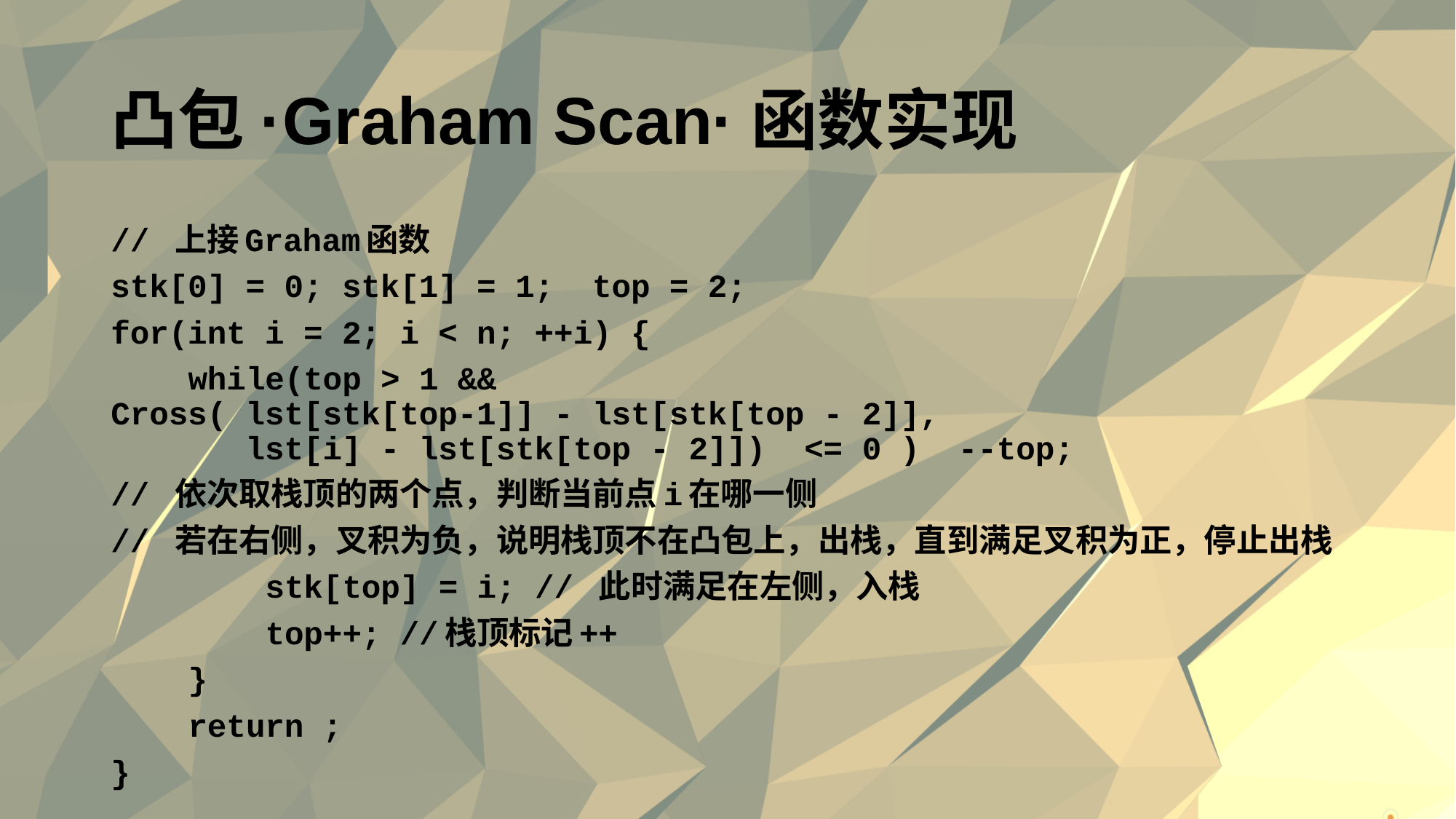

# 凸包·Graham Scan·函数实现
// 上接Graham函数
stk[0] = 0; stk[1] = 1;  top = 2;
for(int i = 2; i < n; ++i) {
    while(top > 1 &&
Cross( lst[stk[top-1]] - lst[stk[top - 2]],
       lst[i] - lst[stk[top - 2]])  <= 0 )  --top;
// 依次取栈顶的两个点，判断当前点i在哪一侧
// 若在右侧，叉积为负，说明栈顶不在凸包上，出栈，直到满足叉积为正，停止出栈
        stk[top] = i; // 此时满足在左侧，入栈
        top++; //栈顶标记++
    }
    return ;
}